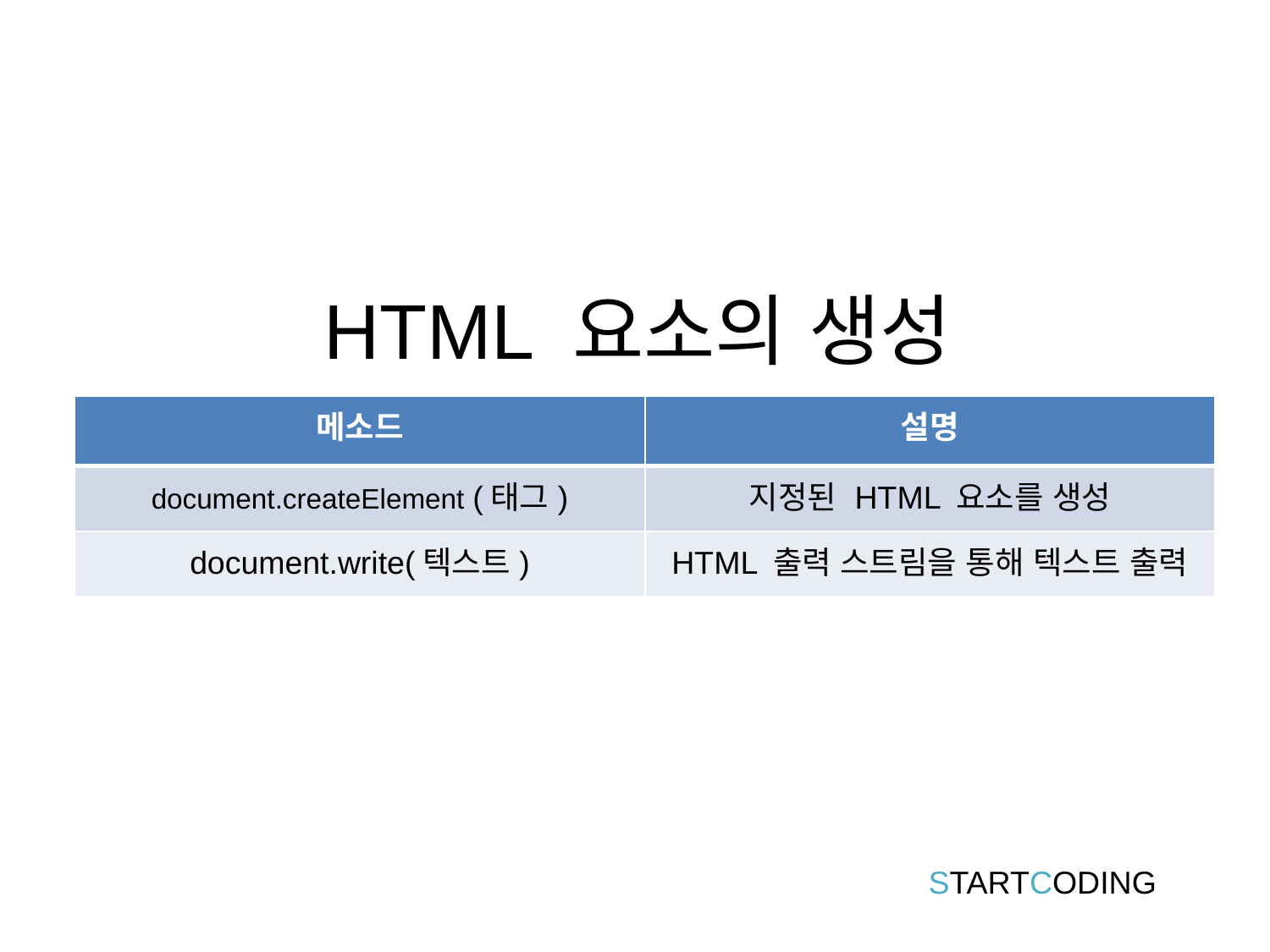

# HTML 요소의 생성
| 메소드 | 설명 |
| --- | --- |
| document.createElement (태그) | 지정된 HTML 요소를 생성 |
| document.write(텍스트) | HTML 출력 스트림을 통해 텍스트 출력 |
STARTCODING